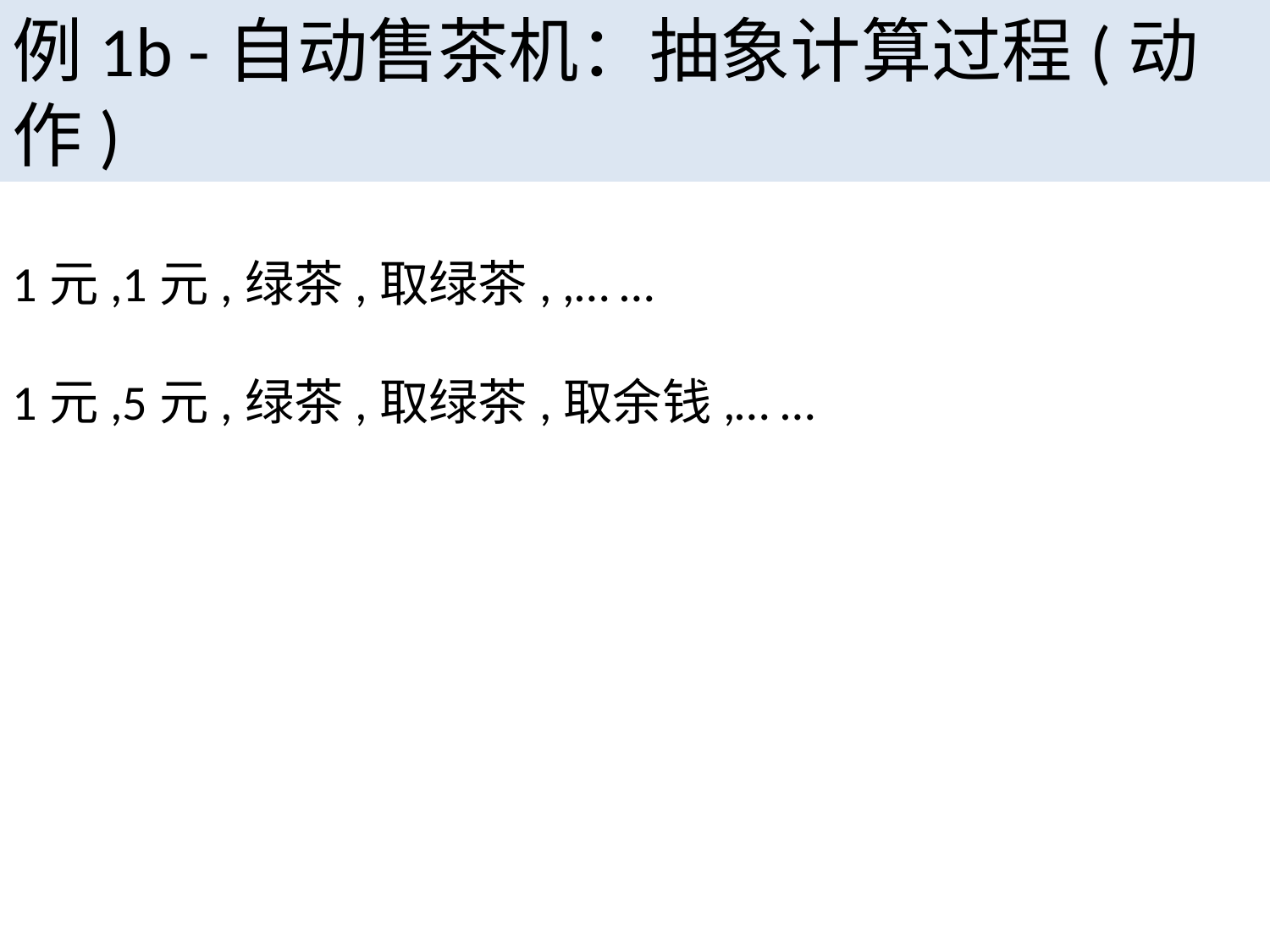

例1b -自动售茶机：抽象计算过程(动作)
1元,1元,绿茶,取绿茶, ,… …

1元,5元,绿茶,取绿茶,取余钱,… …